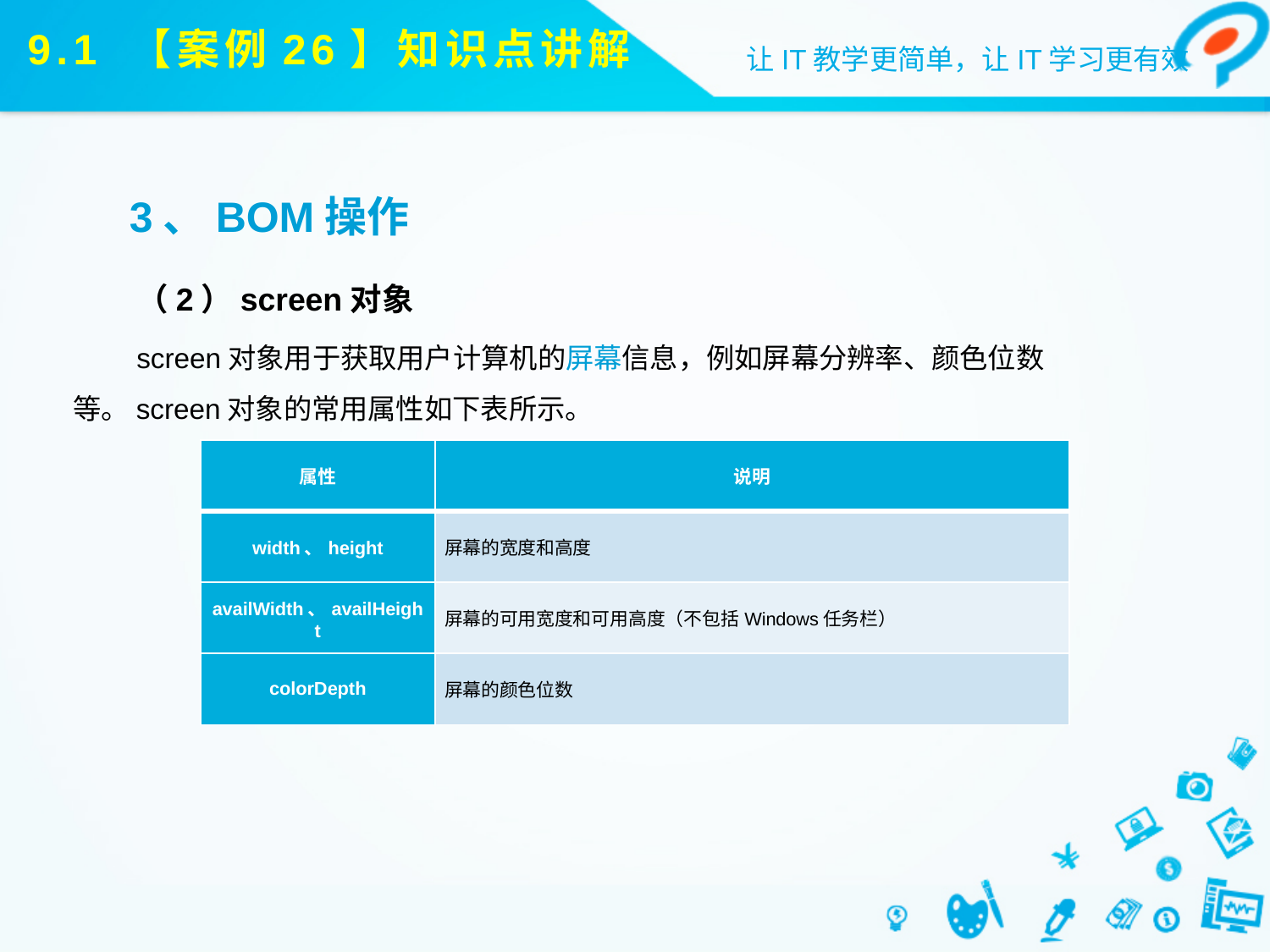

# 9.1 【案例26】知识点讲解
3、BOM操作
（2）screen对象
screen对象用于获取用户计算机的屏幕信息，例如屏幕分辨率、颜色位数等。screen对象的常用属性如下表所示。
| 属性 | 说明 |
| --- | --- |
| width、height | 屏幕的宽度和高度 |
| availWidth、availHeight | 屏幕的可用宽度和可用高度（不包括Windows任务栏） |
| colorDepth | 屏幕的颜色位数 |